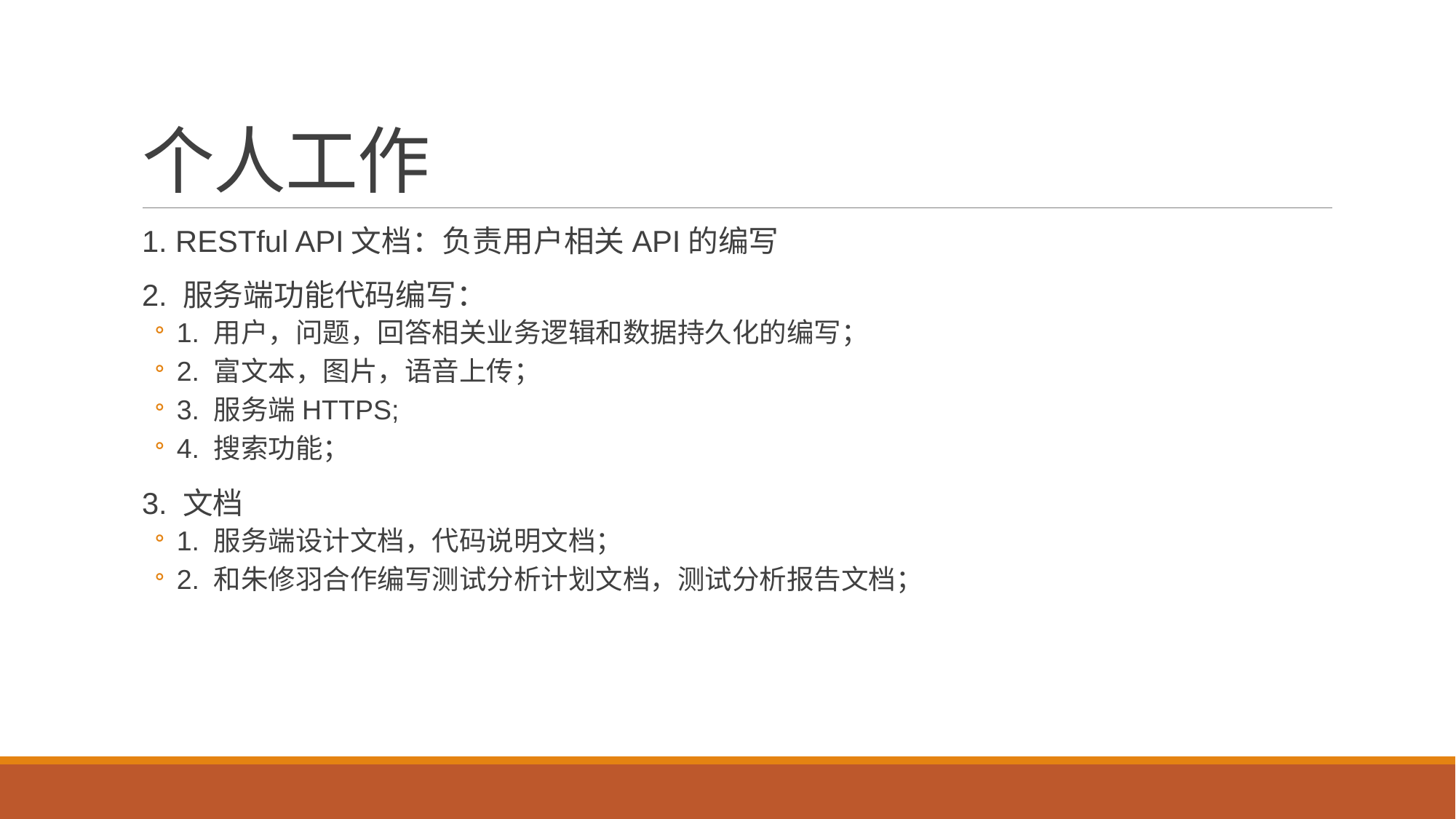

# 个人工作
1. RESTful API文档：负责用户相关API的编写
2. 服务端功能代码编写：
1. 用户，问题，回答相关业务逻辑和数据持久化的编写；
2. 富文本，图片，语音上传；
3. 服务端HTTPS;
4. 搜索功能；
3. 文档
1. 服务端设计文档，代码说明文档；
2. 和朱修羽合作编写测试分析计划文档，测试分析报告文档；